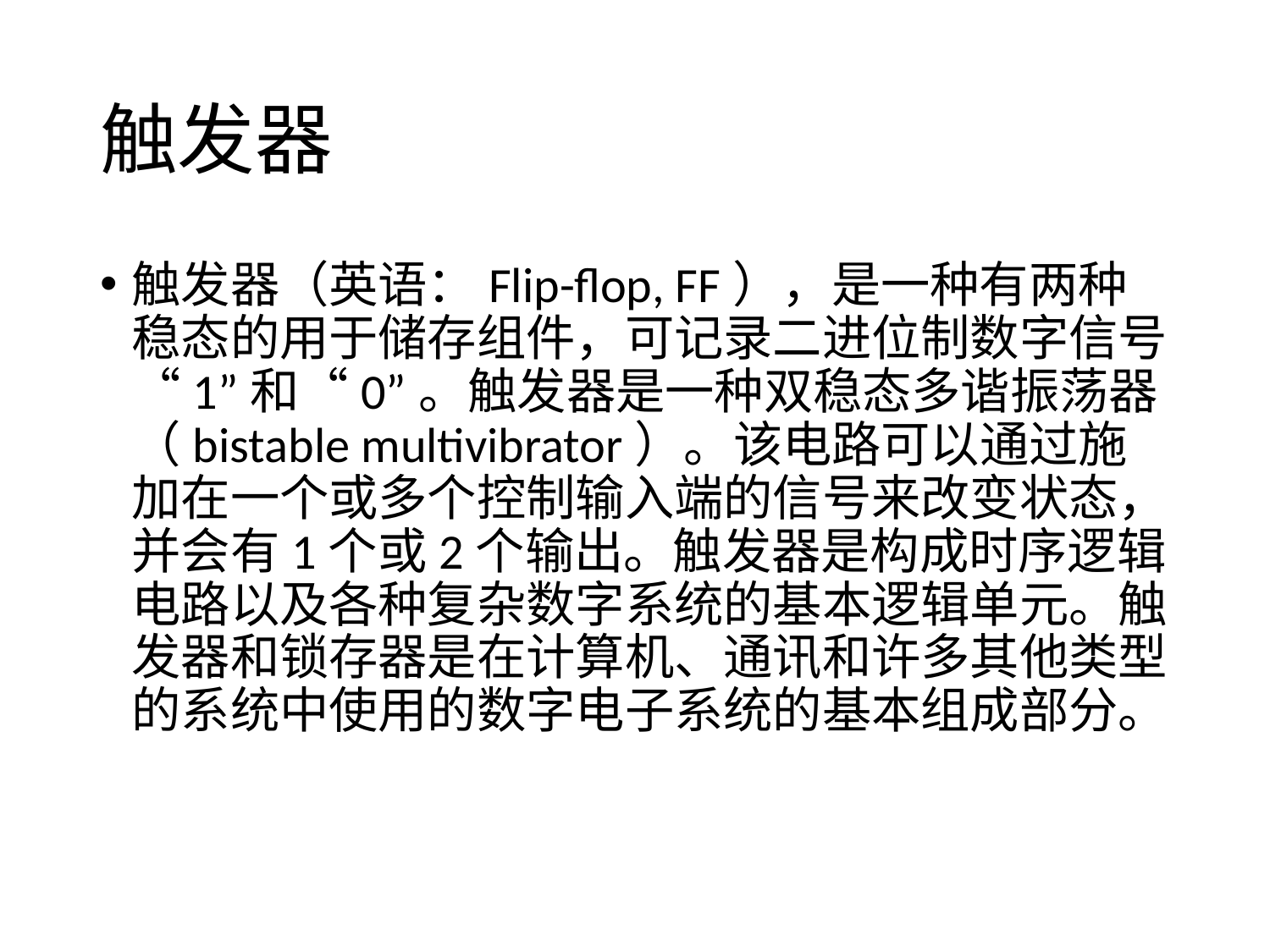

# 触发器
触发器（英语：Flip-flop, FF），是一种有两种稳态的用于储存组件，可记录二进位制数字信号“1”和“0”。触发器是一种双稳态多谐振荡器（bistable multivibrator）。该电路可以通过施加在一个或多个控制输入端的信号来改变状态，并会有1个或2个输出。触发器是构成时序逻辑电路以及各种复杂数字系统的基本逻辑单元。触发器和锁存器是在计算机、通讯和许多其他类型的系统中使用的数字电子系统的基本组成部分。